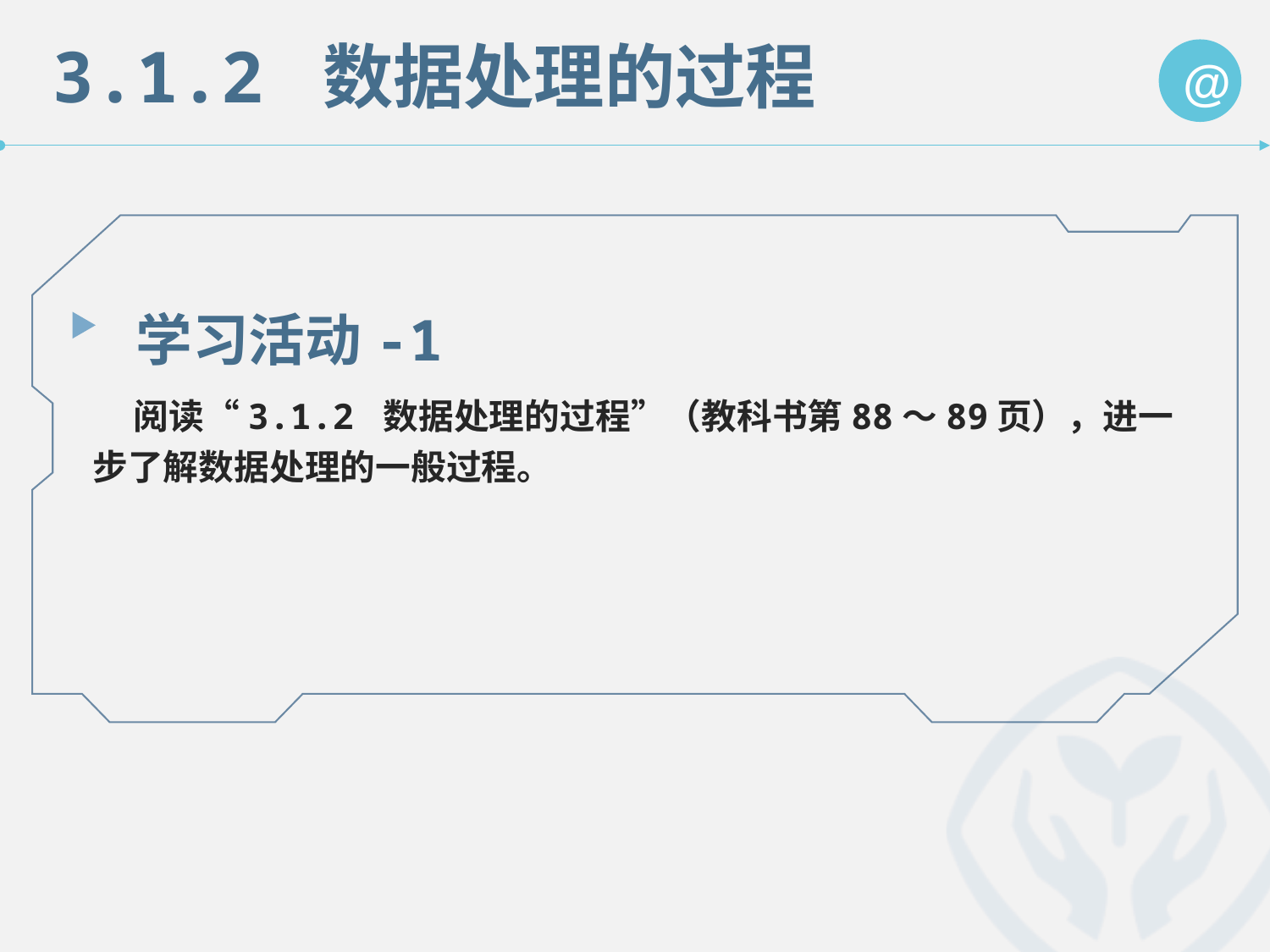

3.1.2 数据处理的过程
@

学习活动-1

    阅读“3.1.2 数据处理的过程”（教科书第88～89页），进一步了解数据处理的一般过程。